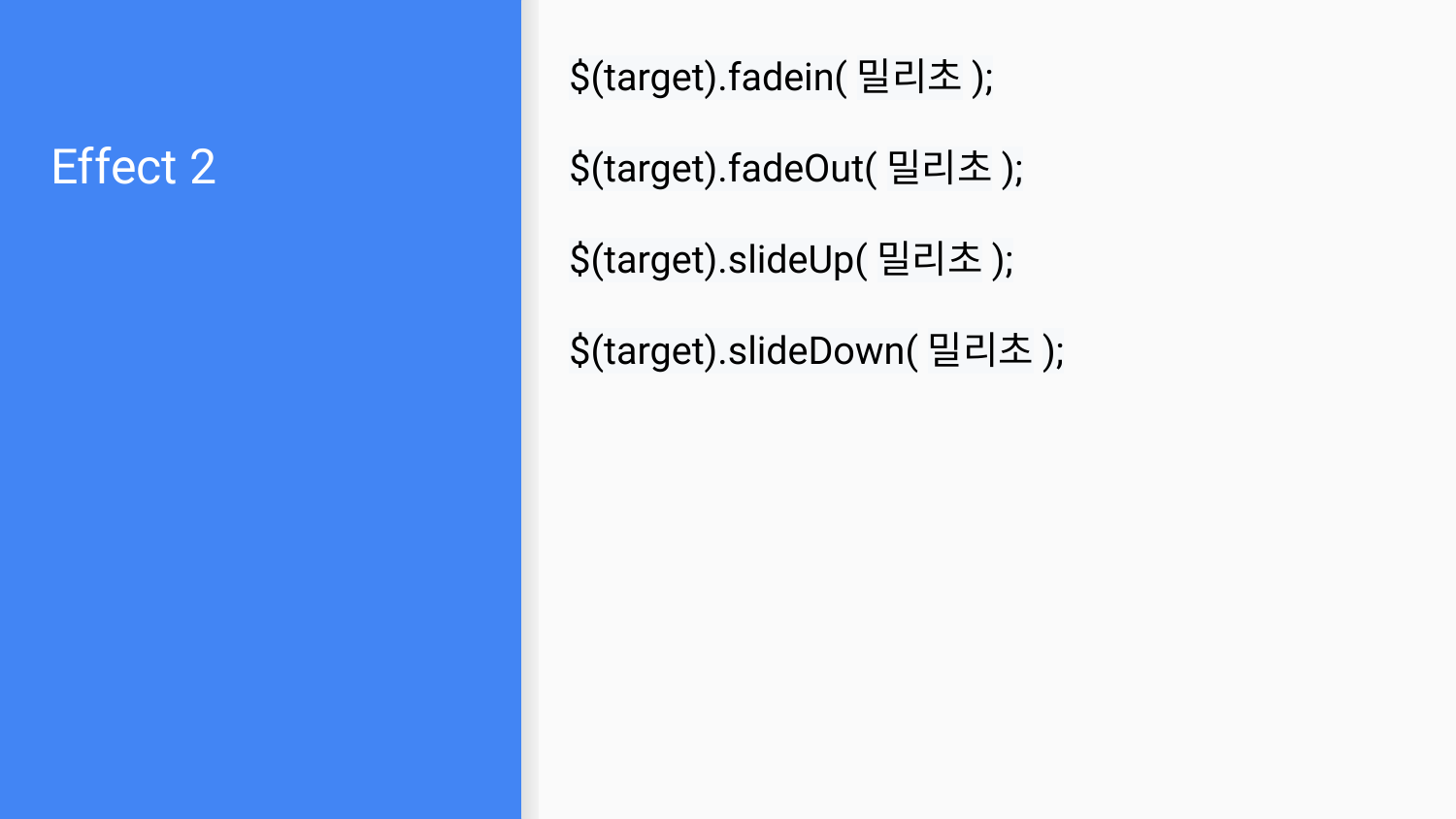

$(target).fadein(밀리초);
$(target).fadeOut(밀리초);
$(target).slideUp(밀리초);
$(target).slideDown(밀리초);

# Effect 2